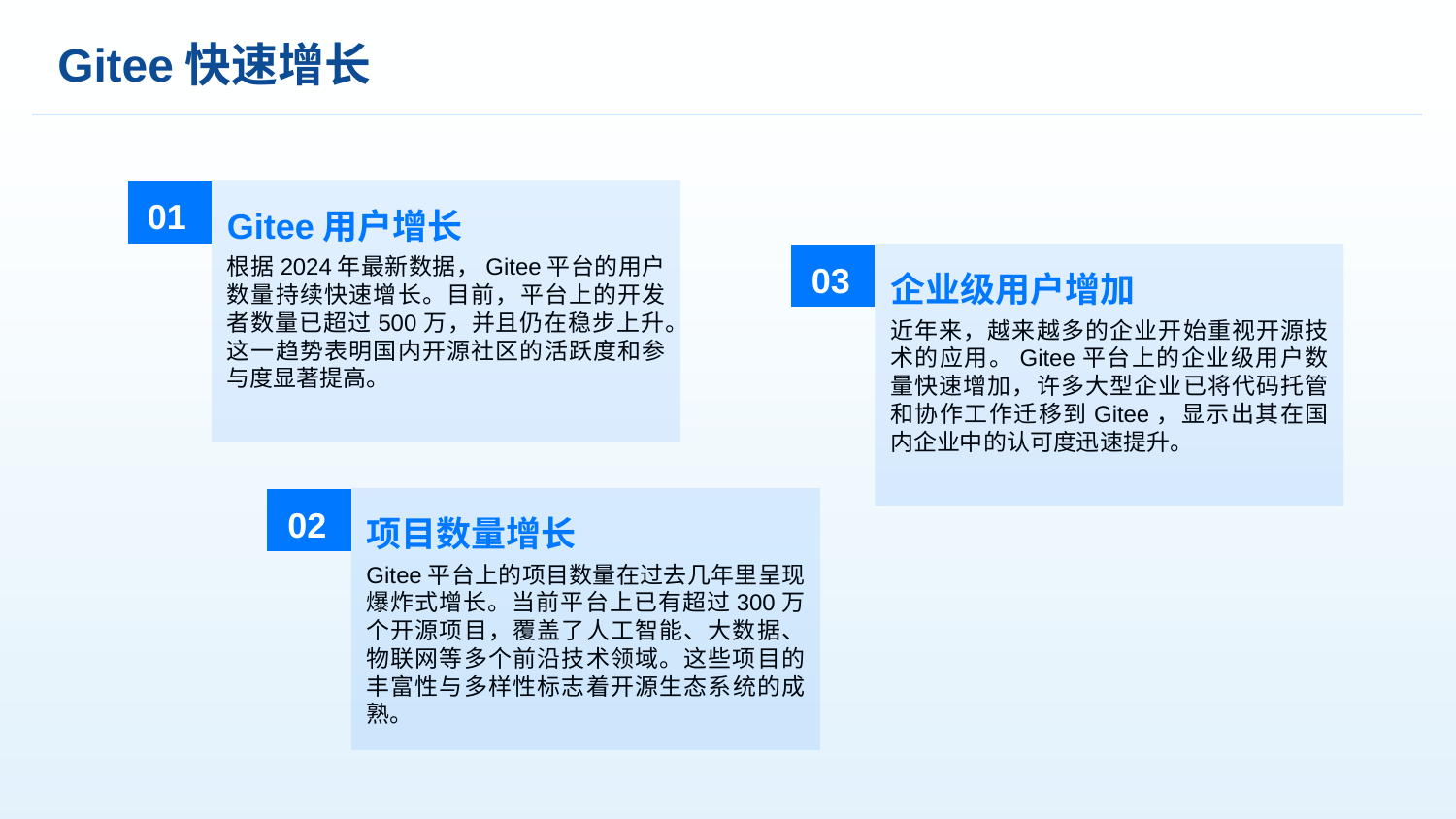

Gitee快速增长

01

Gitee用户增长
根据2024年最新数据，Gitee平台的用户数量持续快速增长。目前，平台上的开发者数量已超过500万，并且仍在稳步上升。这一趋势表明国内开源社区的活跃度和参与度显著提高。
03

企业级用户增加
近年来，越来越多的企业开始重视开源技术的应用。Gitee平台上的企业级用户数量快速增加，许多大型企业已将代码托管和协作工作迁移到Gitee，显示出其在国内企业中的认可度迅速提升。
02

项目数量增长
Gitee平台上的项目数量在过去几年里呈现爆炸式增长。当前平台上已有超过300万个开源项目，覆盖了人工智能、大数据、物联网等多个前沿技术领域。这些项目的丰富性与多样性标志着开源生态系统的成熟。